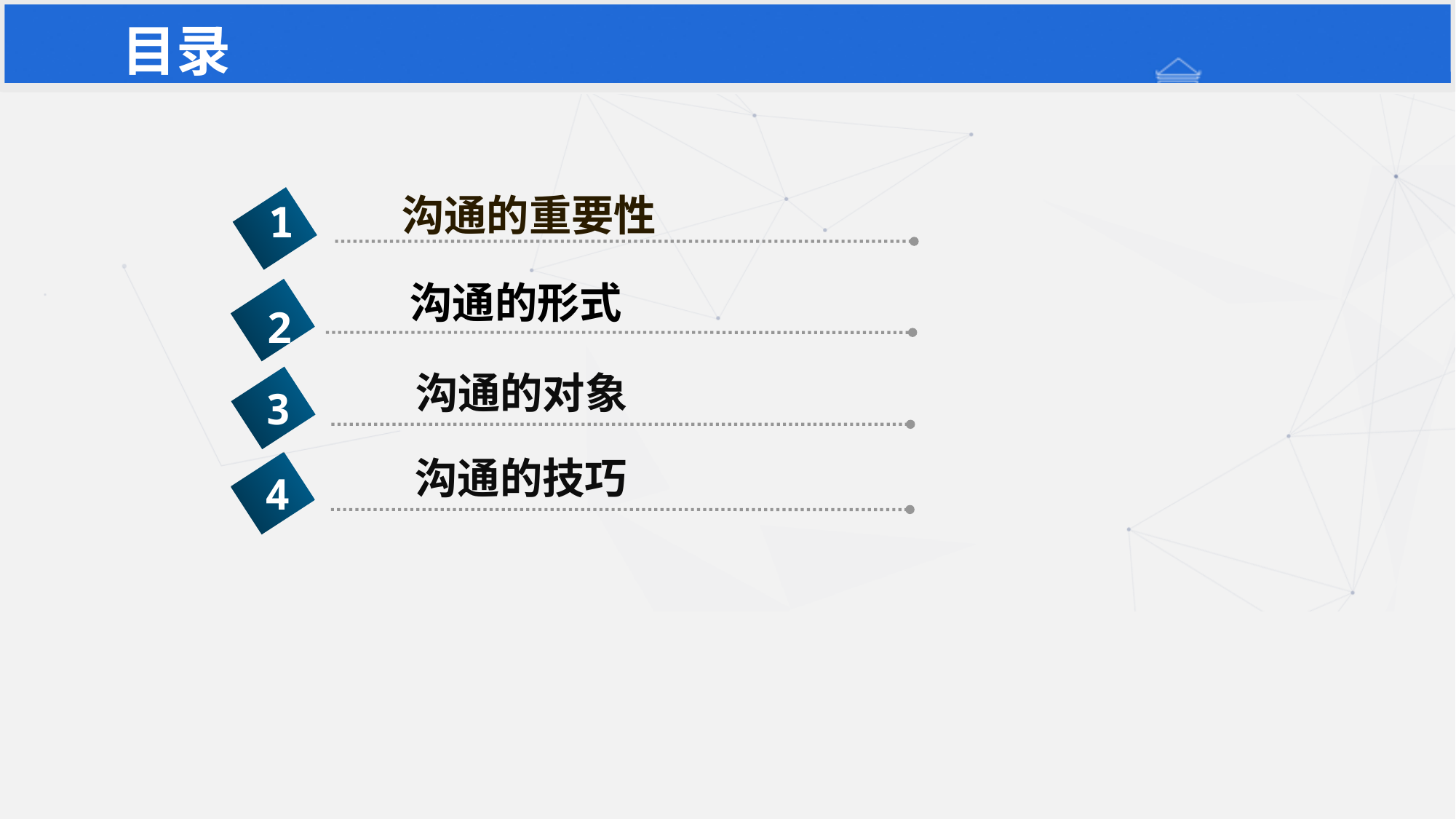

目录
沟通的重要性
1

沟通的形式

2

沟通的对象

3

沟通的技巧

4